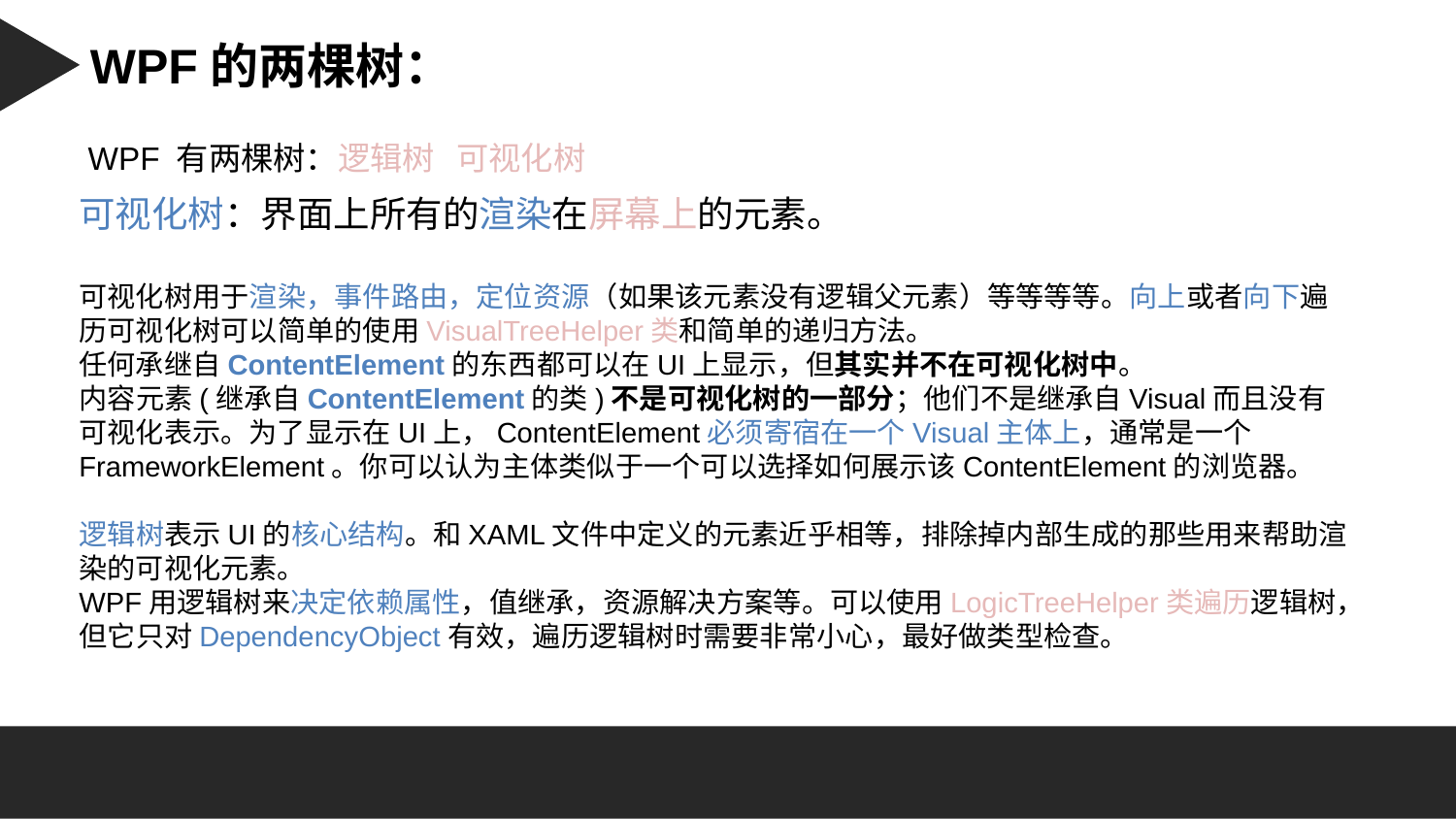

Character 字符串：

WPF的两棵树：
 WPF 有两棵树：逻辑树   可视化树
可视化树：界面上所有的渲染在屏幕上的元素。

可视化树用于渲染，事件路由，定位资源（如果该元素没有逻辑父元素）等等等等。向上或者向下遍历可视化树可以简单的使用VisualTreeHelper类和简单的递归方法。
任何承继自ContentElement的东西都可以在UI上显示，但其实并不在可视化树中。
内容元素(继承自ContentElement的类)不是可视化树的一部分；他们不是继承自Visual而且没有可视化表示。为了显示在UI上，ContentElement必须寄宿在一个Visual主体上，通常是一个FrameworkElement。你可以认为主体类似于一个可以选择如何展示该ContentElement的浏览器。

逻辑树表示UI的核心结构。和XAML文件中定义的元素近乎相等，排除掉内部生成的那些用来帮助渲染的可视化元素。
WPF用逻辑树来决定依赖属性，值继承，资源解决方案等。可以使用LogicTreeHelper类遍历逻辑树，但它只对DependencyObject有效，遍历逻辑树时需要非常小心，最好做类型检查。